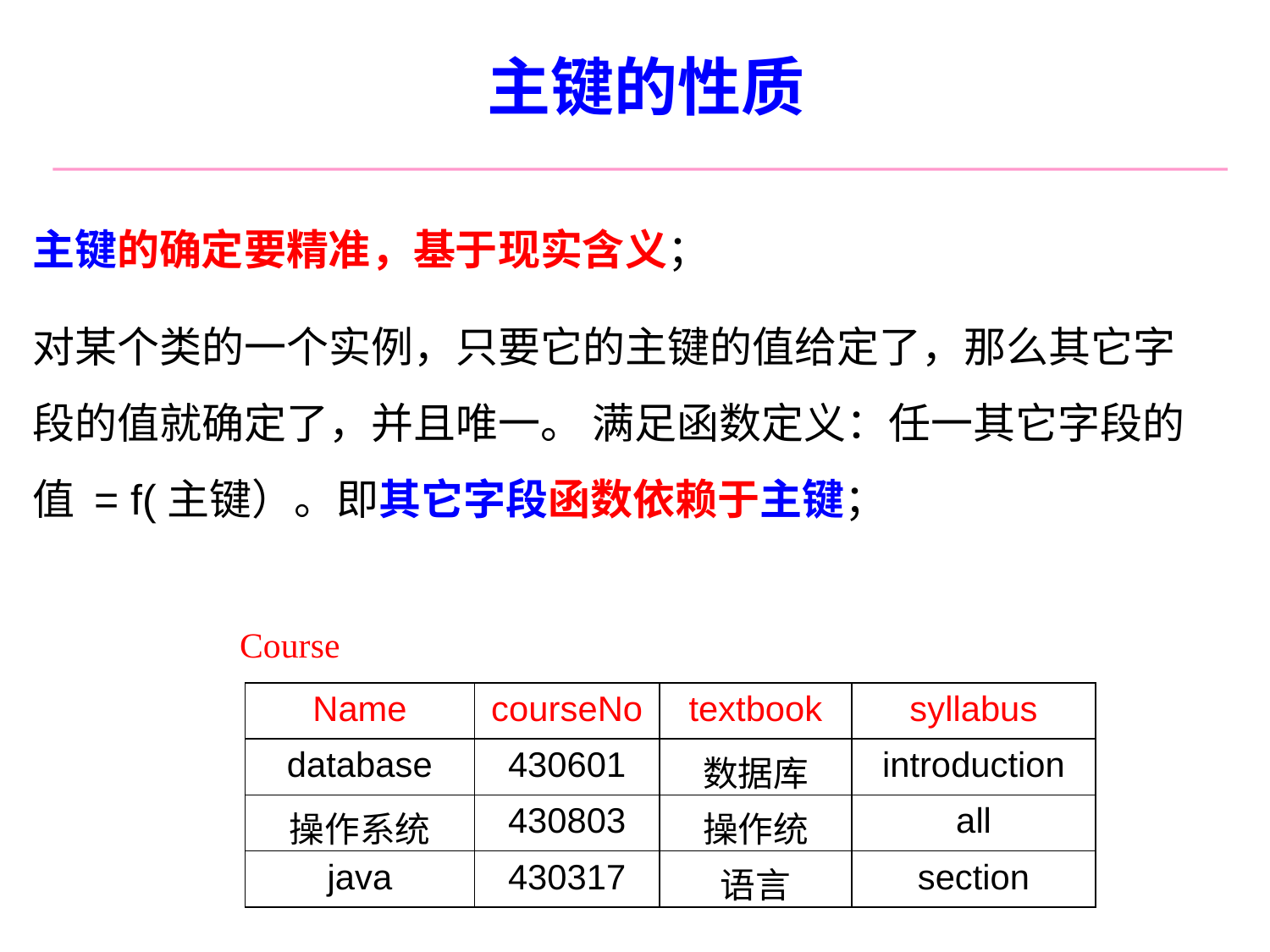

主键的性质
主键的确定要精准，基于现实含义；
对某个类的一个实例，只要它的主键的值给定了，那么其它字段的值就确定了，并且唯一。 满足函数定义：任一其它字段的值 = f(主键）。即其它字段函数依赖于主键；
Course
| Name | courseNo | textbook | syllabus |
| --- | --- | --- | --- |
| database | 430601 | 数据库 | introduction |
| 操作系统 | 430803 | 操作统 | all |
| java | 430317 | 语言 | section |